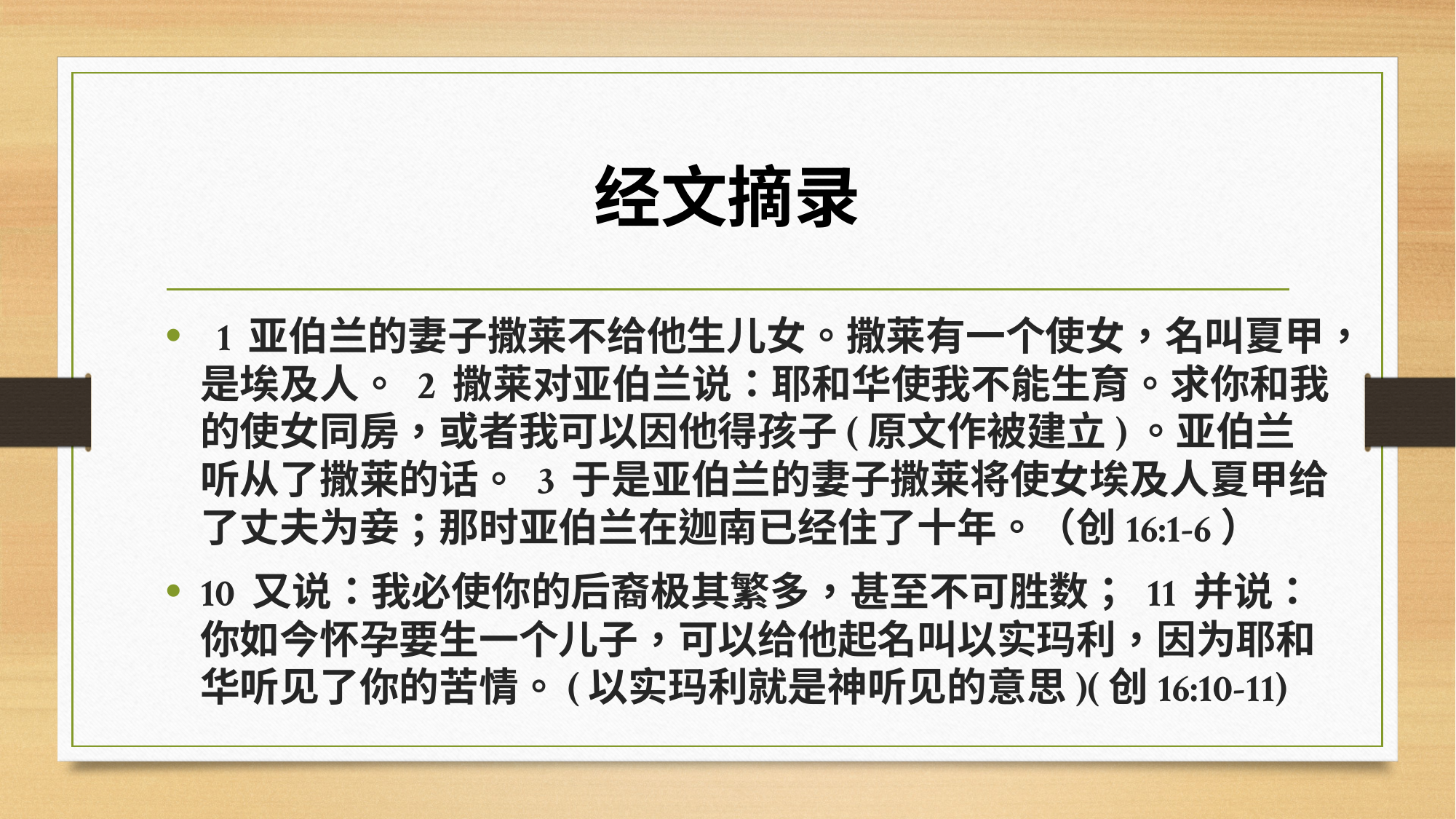

# 经文摘录
  1 亚伯兰的妻子撒莱不给他生儿女。撒莱有一个使女，名叫夏甲，是埃及人。 2 撒莱对亚伯兰说：耶和华使我不能生育。求你和我的使女同房，或者我可以因他得孩子(原文作被建立)。亚伯兰听从了撒莱的话。 3 于是亚伯兰的妻子撒莱将使女埃及人夏甲给了丈夫为妾；那时亚伯兰在迦南已经住了十年。（创16:1-6）
10 又说：我必使你的后裔极其繁多，甚至不可胜数； 11 并说：你如今怀孕要生一个儿子，可以给他起名叫以实玛利，因为耶和华听见了你的苦情。(以实玛利就是神听见的意思)(创16:10-11)